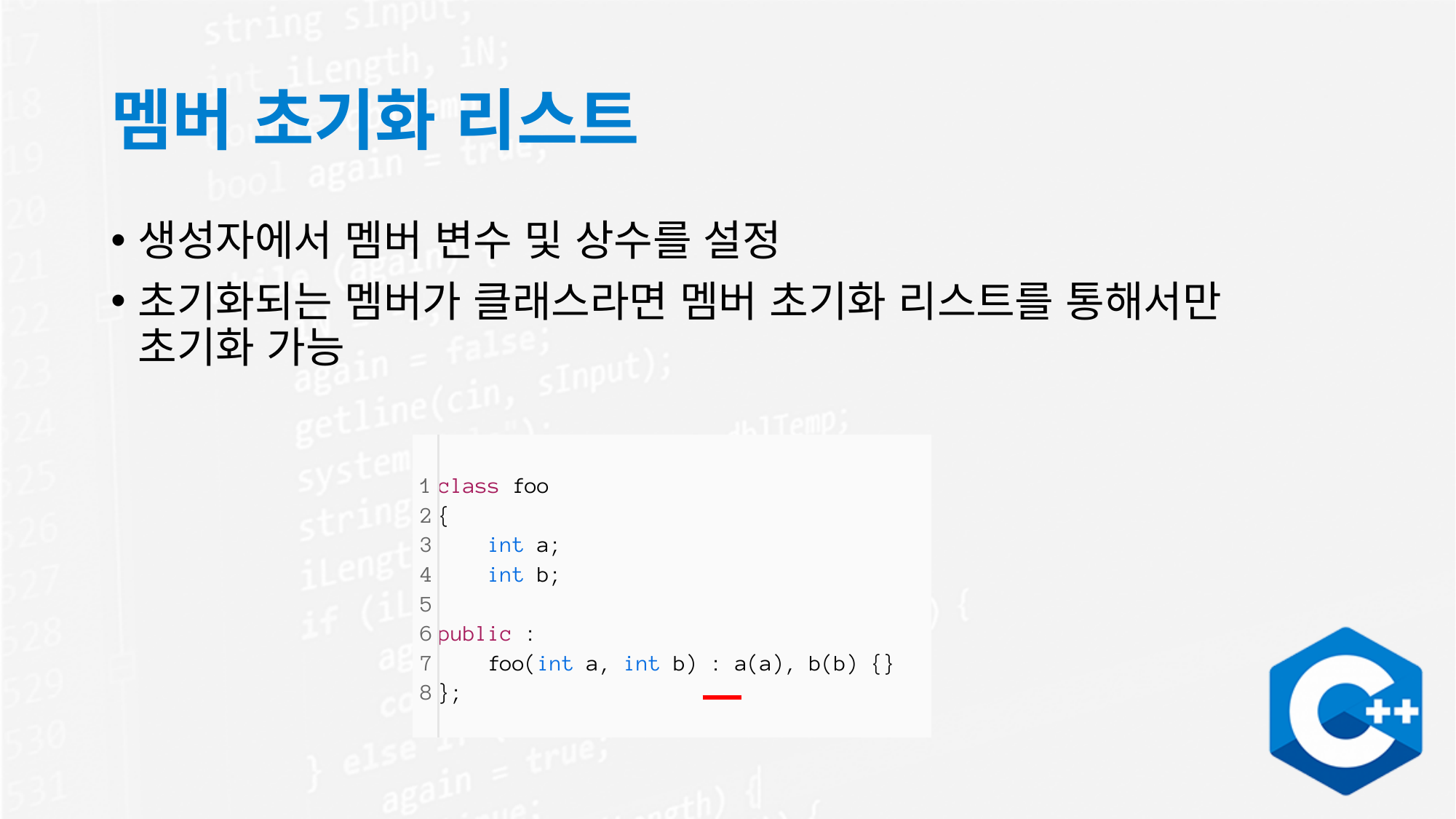

# 멤버 초기화 리스트
생성자에서 멤버 변수 및 상수를 설정
초기화되는 멤버가 클래스라면 멤버 초기화 리스트를 통해서만 초기화 가능
| 1 2 3 4 5 6 7 8 | class foo {     int a;     int b;   public :     foo(int a, int b) : a(a), b(b) {} }; |
| --- | --- |